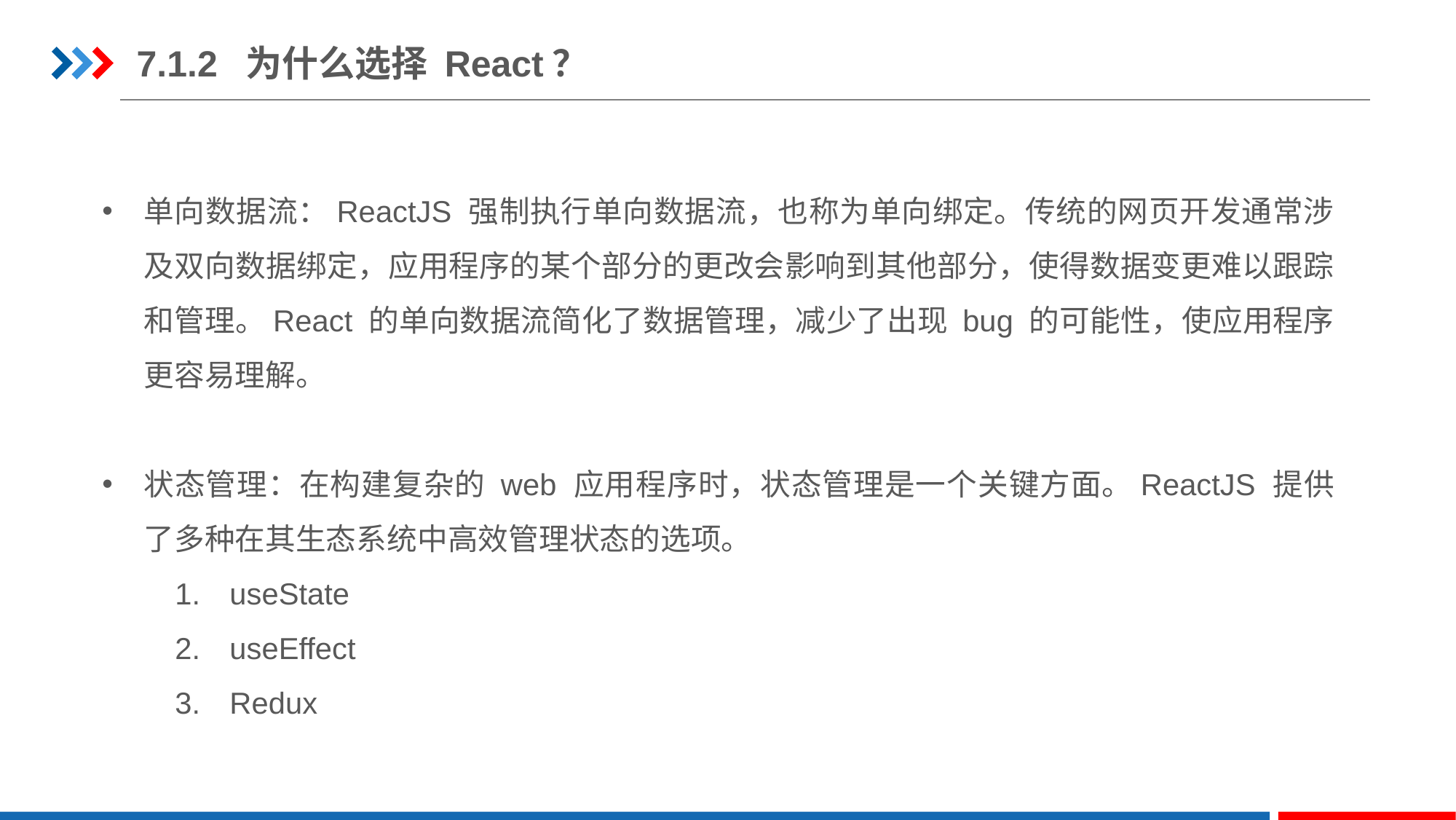

7.1.2	为什么选择 React？
单向数据流：ReactJS 强制执行单向数据流，也称为单向绑定。传统的网页开发通常涉及双向数据绑定，应用程序的某个部分的更改会影响到其他部分，使得数据变更难以跟踪和管理。React 的单向数据流简化了数据管理，减少了出现 bug 的可能性，使应用程序更容易理解。

状态管理：在构建复杂的 web 应用程序时，状态管理是一个关键方面。ReactJS 提供了多种在其生态系统中高效管理状态的选项。
useState
useEffect
Redux